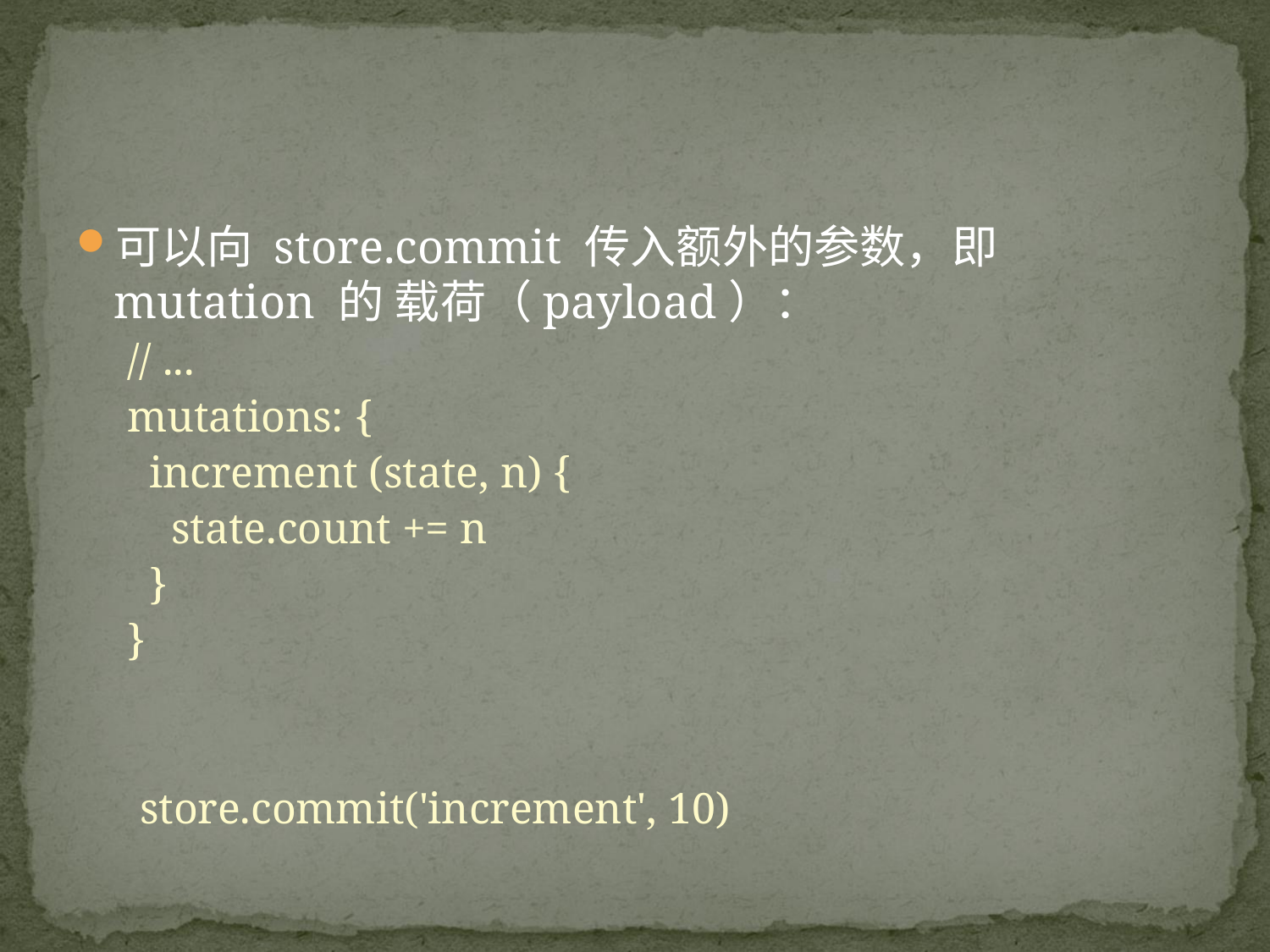

#
可以向 store.commit 传入额外的参数，即 mutation 的 载荷（payload）：
// ...
mutations: {
  increment (state, n) {
    state.count += n
  }
}

store.commit('increment', 10)